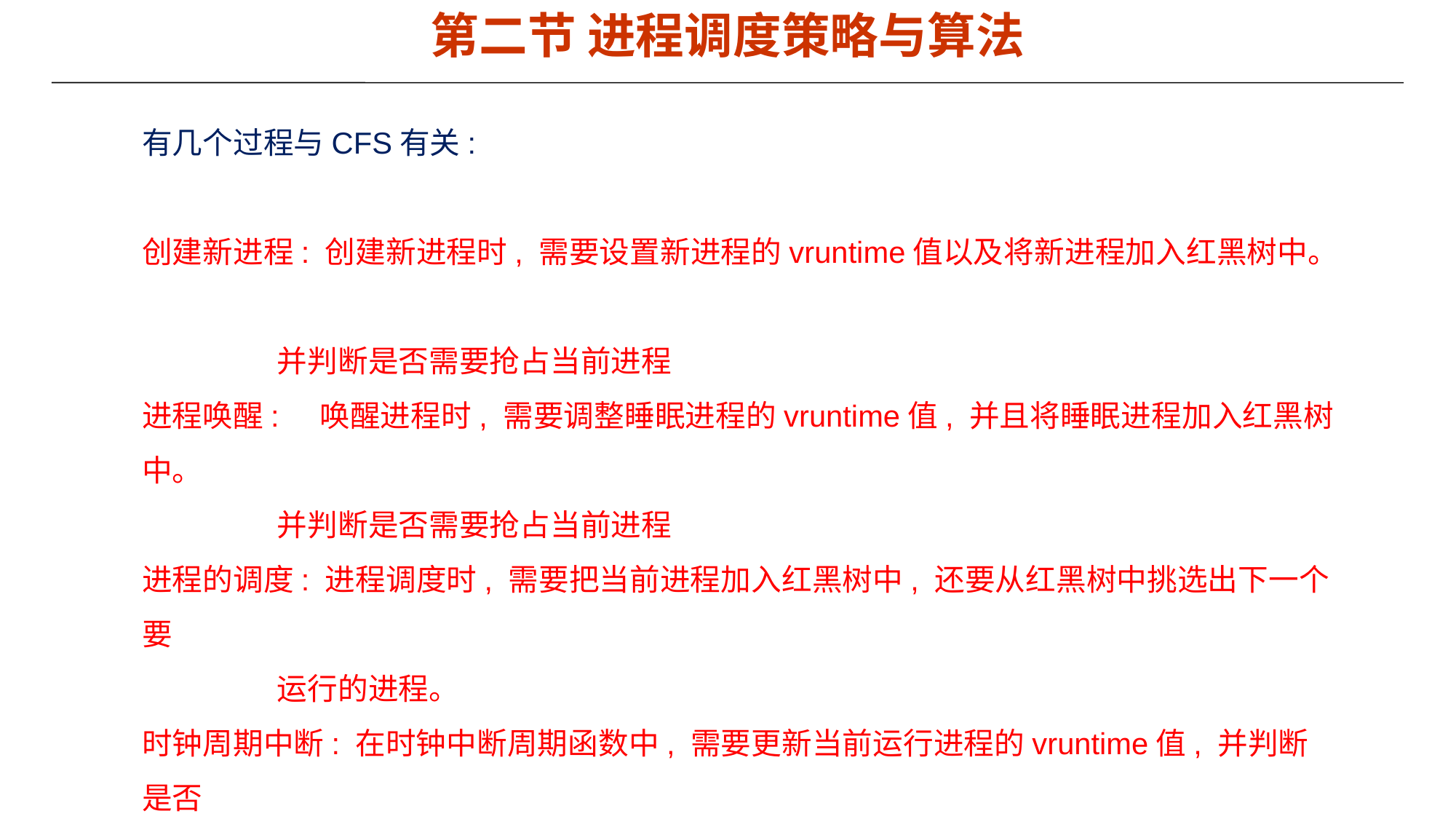

第二节 进程调度策略与算法

有几个过程与CFS有关:

创建新进程: 创建新进程时, 需要设置新进程的vruntime值以及将新进程加入红黑树中。
                   并判断是否需要抢占当前进程
进程唤醒:    唤醒进程时, 需要调整睡眠进程的vruntime值, 并且将睡眠进程加入红黑树中。
                   并判断是否需要抢占当前进程
进程的调度: 进程调度时, 需要把当前进程加入红黑树中, 还要从红黑树中挑选出下一个要
                   运行的进程。
时钟周期中断: 在时钟中断周期函数中, 需要更新当前运行进程的vruntime值, 并判断是否
                     需要抢占当前进程